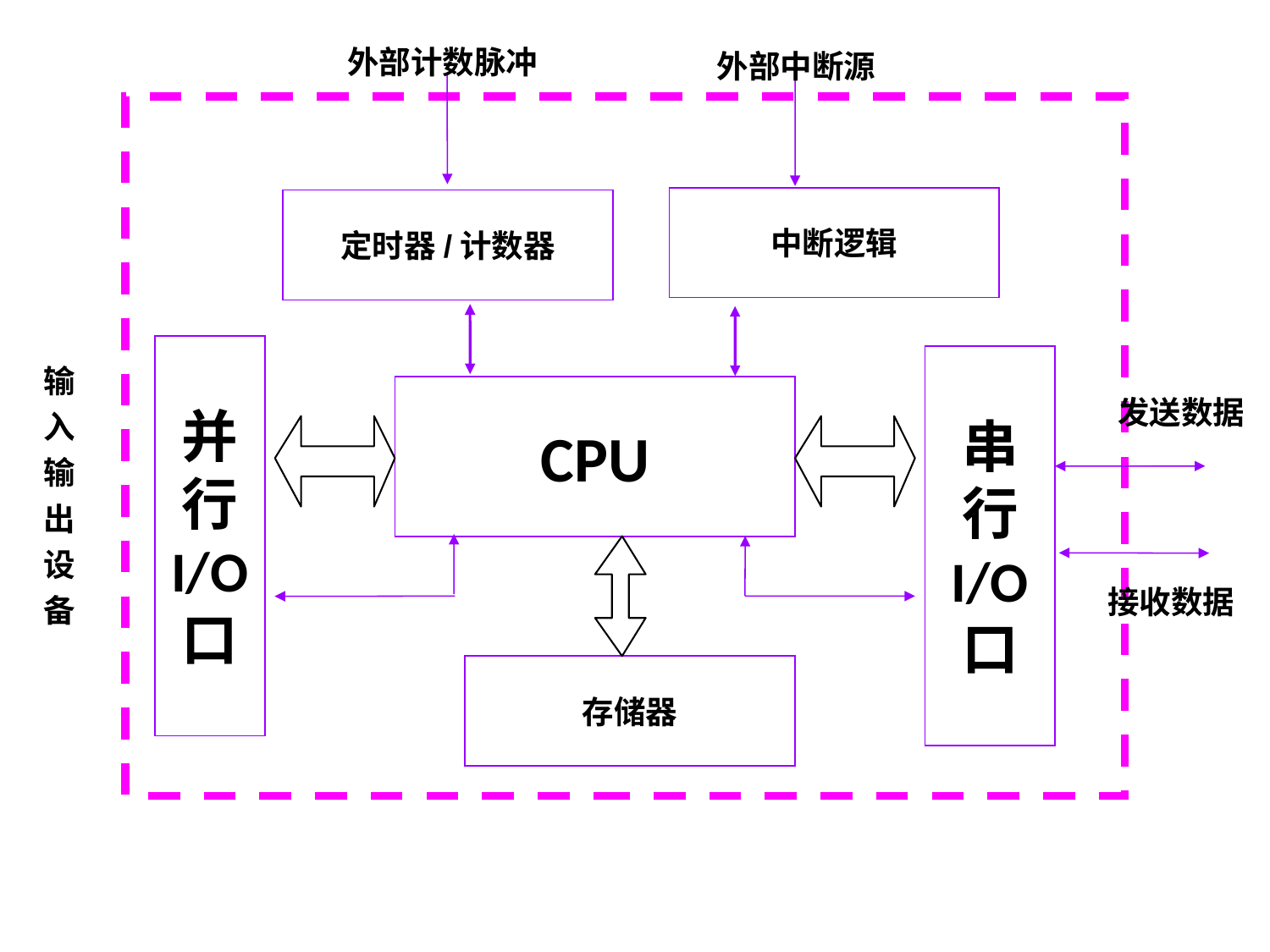

外部计数脉冲
外部中断源

中断逻辑
定时器/计数器

并
行
I/O
口
串
行
I/O
口
CPU
输

入

输

出

设

备

发送数据

接收数据

存储器